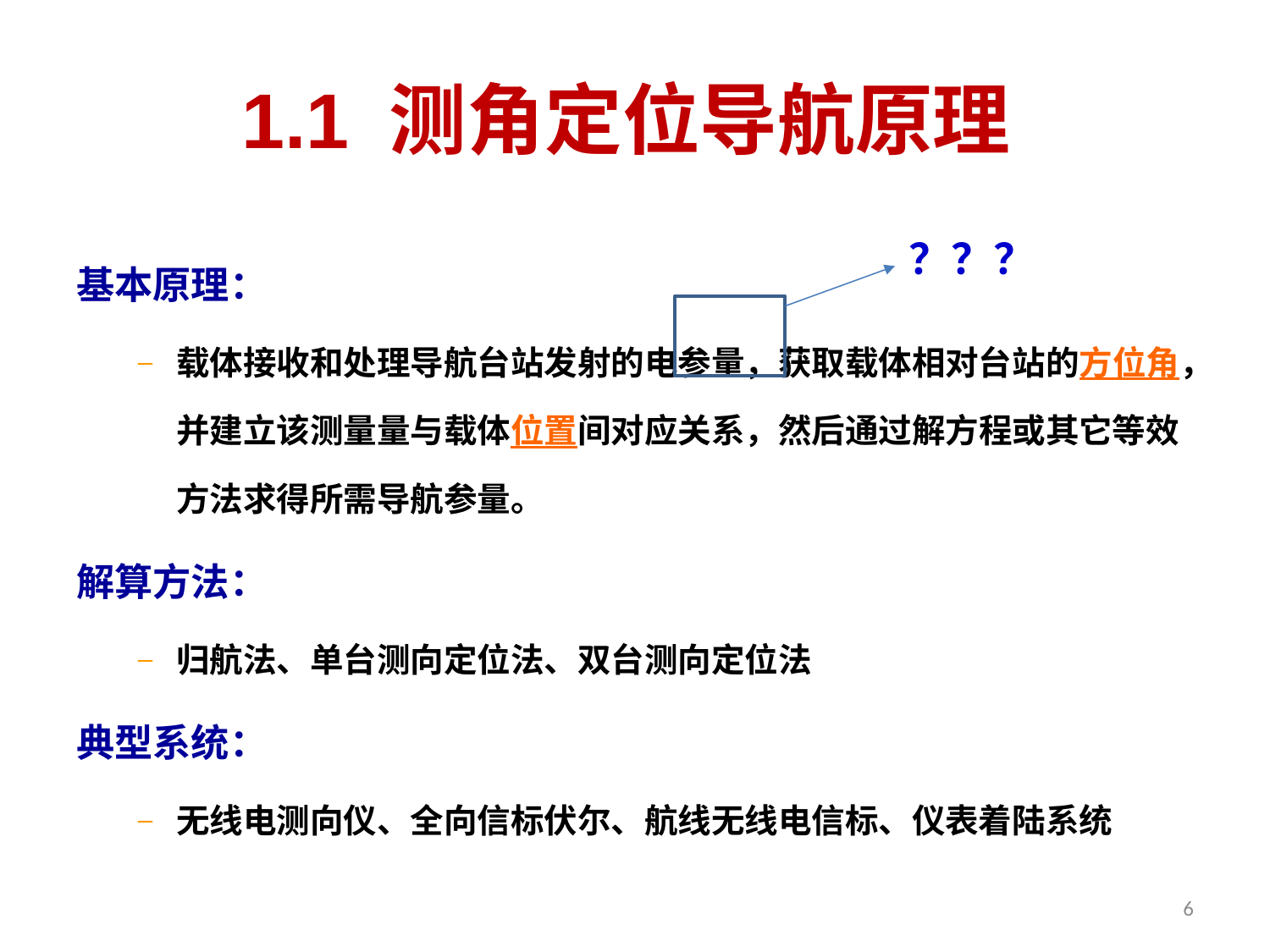

# 1.1 测角定位导航原理
基本原理：
载体接收和处理导航台站发射的电参量，获取载体相对台站的方位角，并建立该测量量与载体位置间对应关系，然后通过解方程或其它等效方法求得所需导航参量。
解算方法：
归航法、单台测向定位法、双台测向定位法
典型系统：
无线电测向仪、全向信标伏尔、航线无线电信标、仪表着陆系统
？？？

6